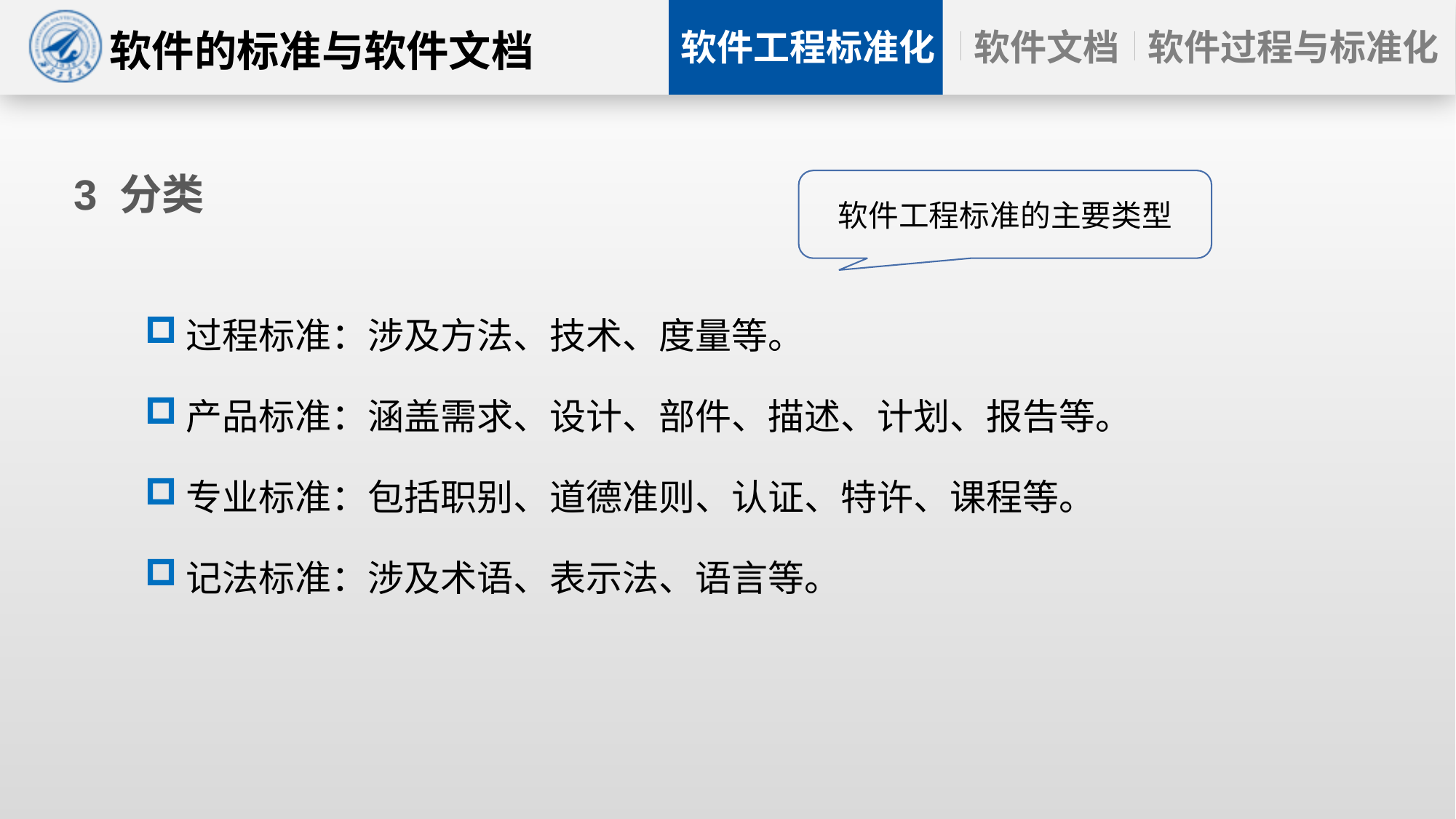

# 3 分类
软件工程标准的主要类型
过程标准：涉及方法、技术、度量等。
产品标准：涵盖需求、设计、部件、描述、计划、报告等。
专业标准：包括职别、道德准则、认证、特许、课程等。
记法标准：涉及术语、表示法、语言等。